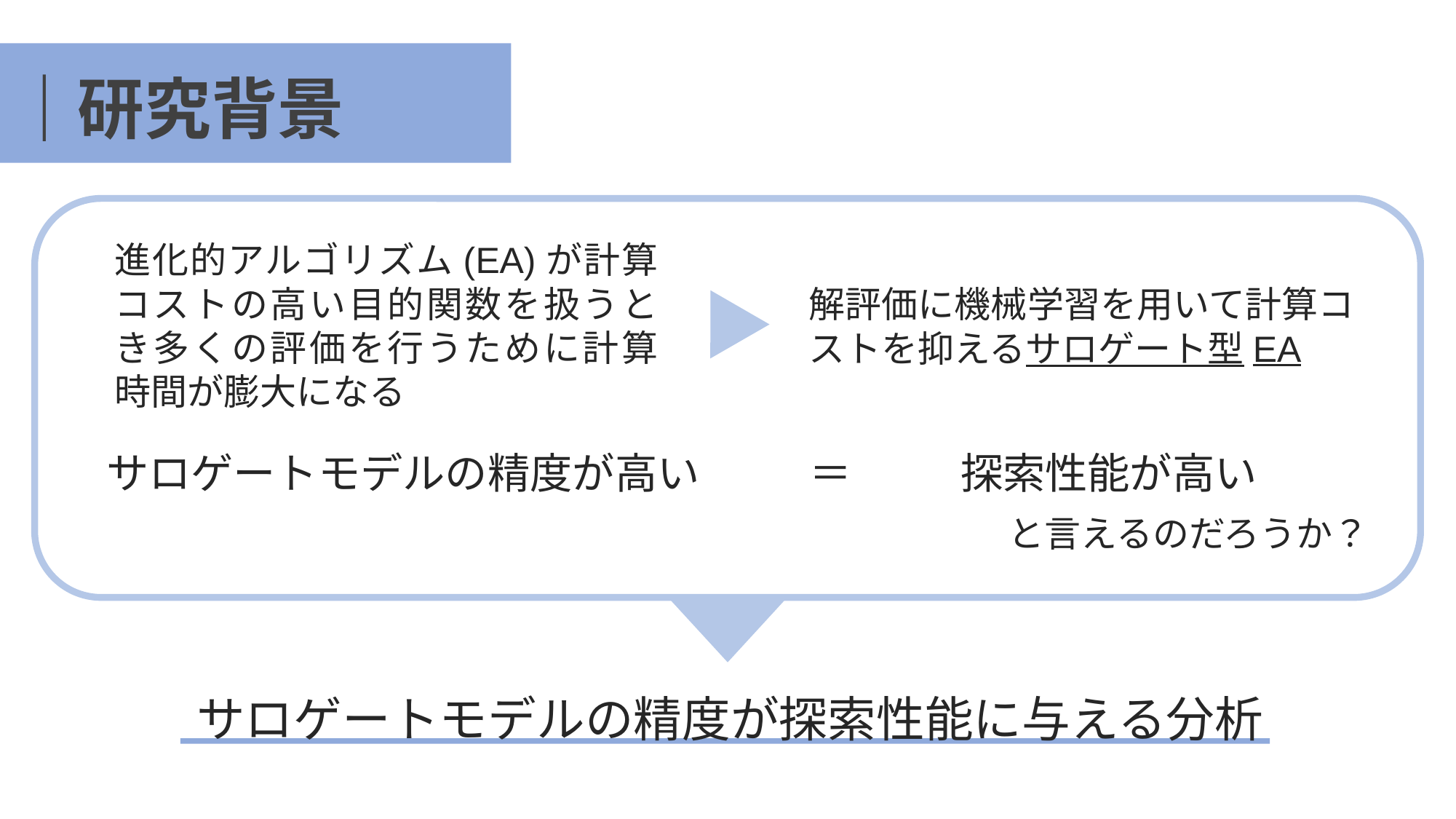

# ｜研究背景

進化的アルゴリズム(EA)が計算コストの高い目的関数を扱うとき多くの評価を行うために計算時間が膨大になる
解評価に機械学習を用いて計算コストを抑えるサロゲート型EA

サロゲートモデルの精度が高い
＝
探索性能が高い
と言えるのだろうか？

サロゲートモデルの精度が探索性能に与える分析